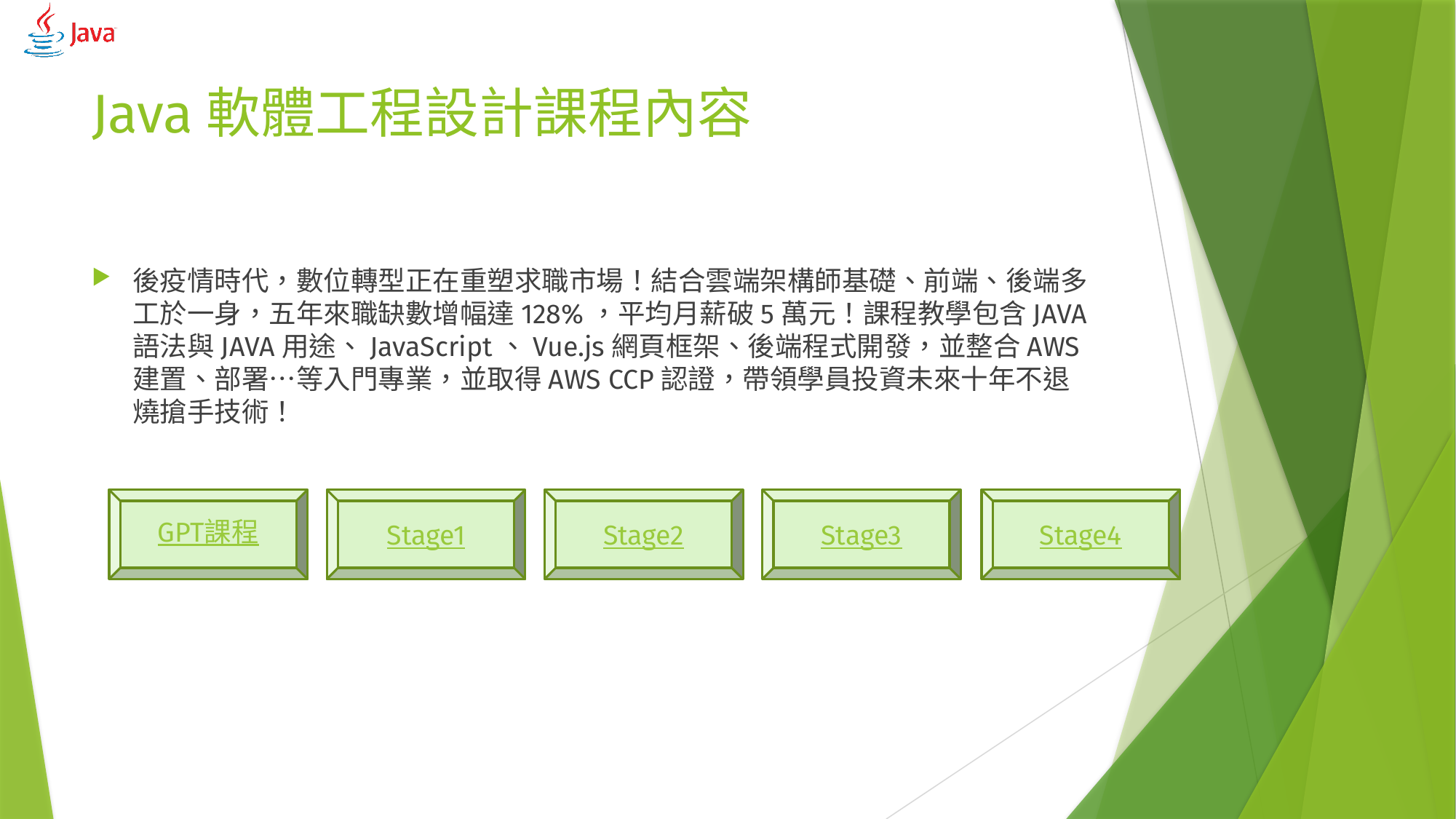

# Java軟體工程設計課程內容
後疫情時代，數位轉型正在重塑求職市場！結合雲端架構師基礎、前端、後端多工於一身，五年來職缺數增幅達128%，平均月薪破5萬元！課程教學包含JAVA語法與JAVA用途、JavaScript、Vue.js網頁框架、後端程式開發，並整合AWS建置、部署…等入門專業，並取得AWS CCP認證，帶領學員投資未來十年不退燒搶手技術！

GPT課程
Stage1
Stage2
Stage3
Stage4